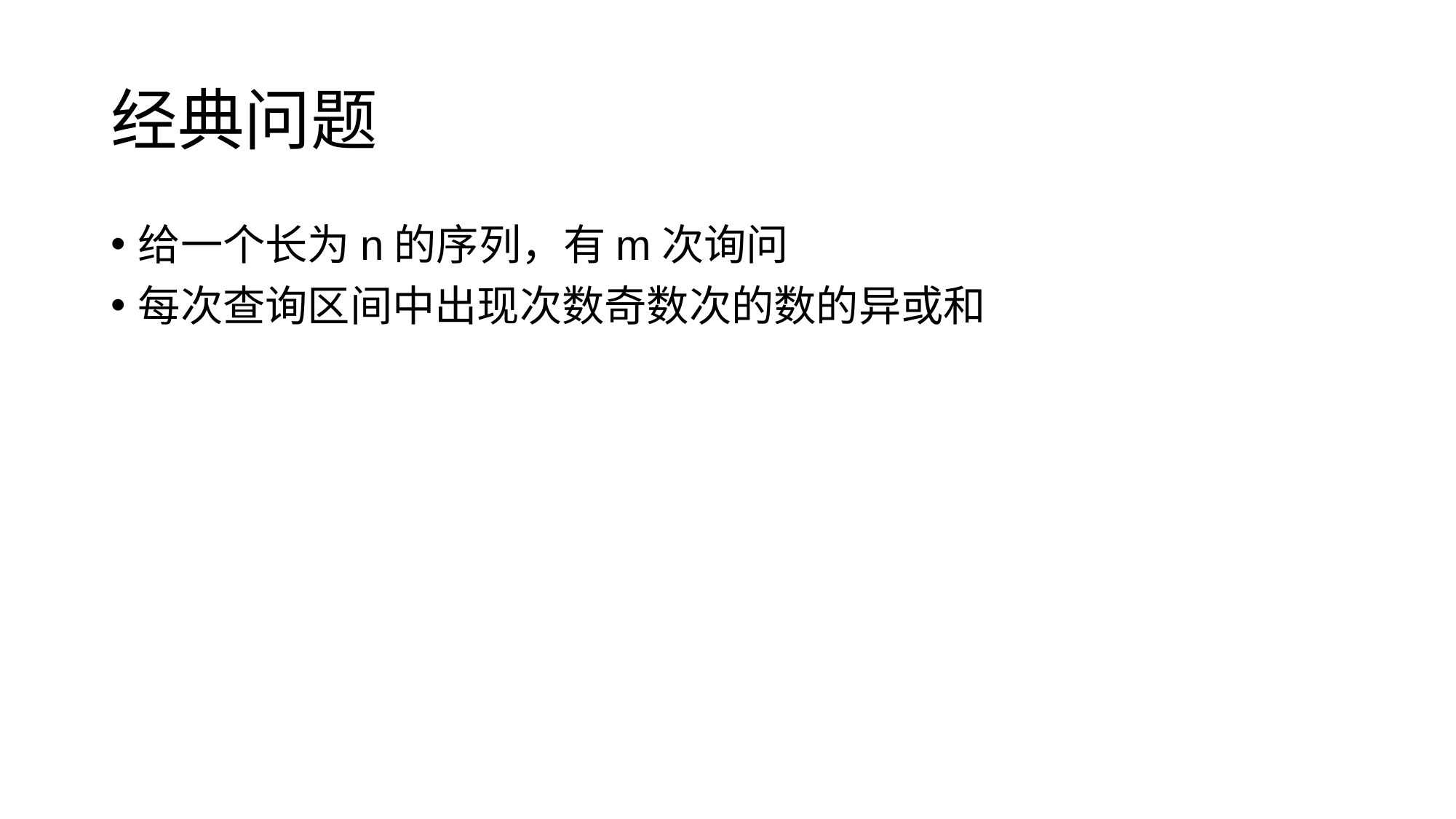

# 经典问题
给一个长为n的序列，有m次询问
每次查询区间中出现次数奇数次的数的异或和